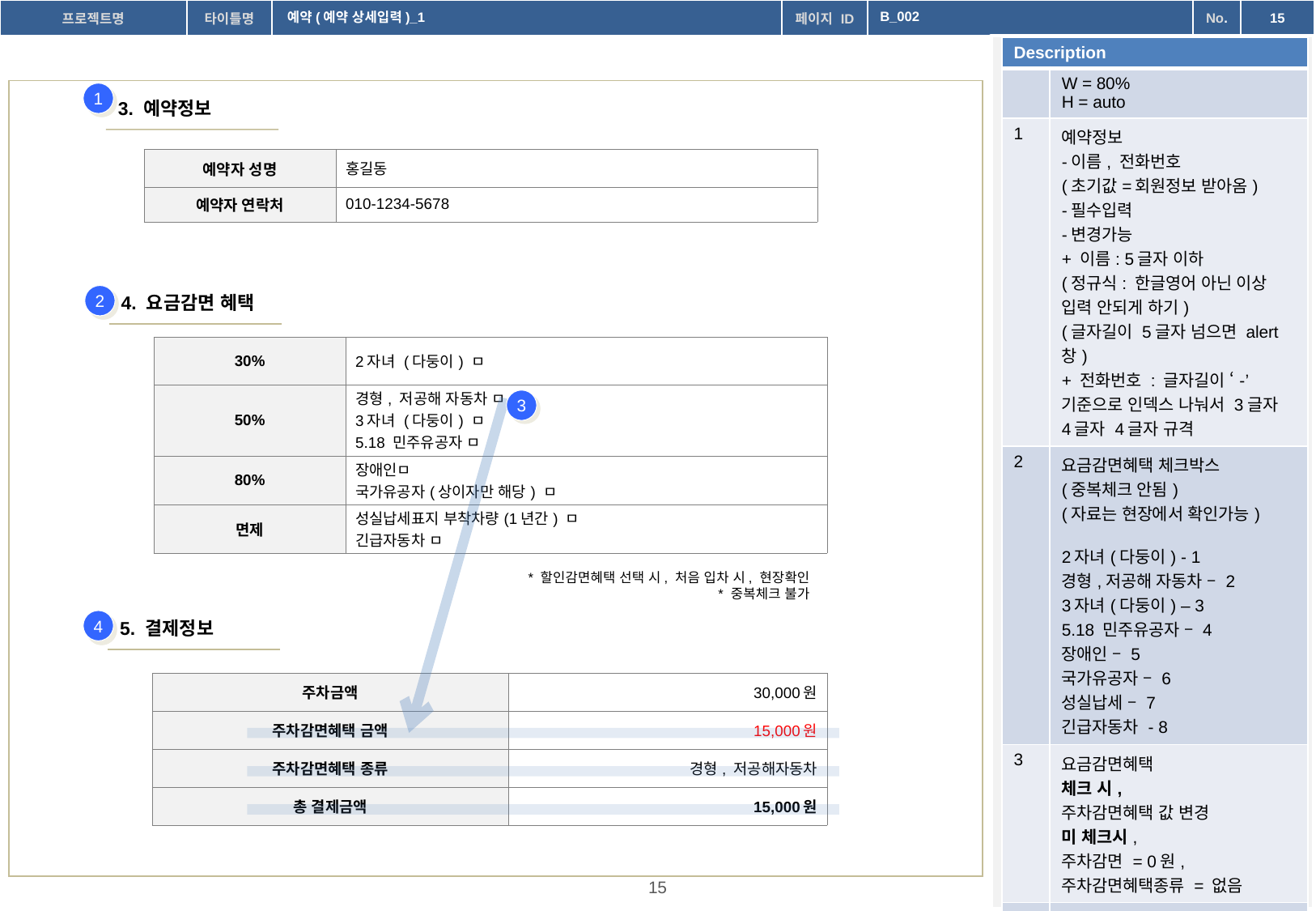

예약(예약 상세입력)_1

B_002
| Description |  |
| --- | --- |
|  | W = 80% H = auto |
| 1 | 예약정보 -이름, 전화번호 (초기값=회원정보 받아옴) -필수입력 -변경가능 + 이름: 5글자 이하 (정규식: 한글영어 아닌 이상 입력 안되게 하기) (글자길이 5글자 넘으면 alert창) + 전화번호 : 글자길이 ‘-’기준으로 인덱스 나눠서 3글자 4글자 4글자 규격 |
| 2 | 요금감면혜택 체크박스 (중복체크 안됨) (자료는 현장에서 확인가능) 2자녀(다둥이) - 1 경형,저공해 자동차 – 2 3자녀(다둥이) – 3 5.18 민주유공자 – 4 장애인 – 5 국가유공자 – 6 성실납세 – 7 긴급자동차 - 8 |
| 3 | 요금감면혜택 체크 시, 주차감면혜택 값 변경 미 체크시, 주차감면 = 0원, 주차감면혜택종류 = 없음 |
| 4 | -주차금액 : 종일권 가격 -주차감면, 혜택종류, 총 금액 입력되는 값에 따라 변함 - 자동계산/변경불가 |

1
3. 예약정보
| 예약자 성명 | 홍길동 |
| --- | --- |
| 예약자 연락처 | 010-1234-5678 |
2
4. 요금감면 혜택
| 30% | 2자녀 (다둥이) ㅁ |
| --- | --- |
| 50% | 경형, 저공해 자동차 ㅁ 3자녀 (다둥이) ㅁ 5.18 민주유공자 ㅁ |
| 80% | 장애인ㅁ 국가유공자(상이자만 해당) ㅁ |
| 면제 | 성실납세표지 부착차량(1년간) ㅁ 긴급자동차 ㅁ |
3
* 할인감면혜택 선택 시, 처음 입차 시, 현장확인
* 중복체크 불가
4
5. 결제정보
| 주차금액 | 30,000원 |
| --- | --- |
| 주차감면혜택 금액 | 15,000원 |
| 주차감면혜택 종류 | 경형, 저공해자동차 |
| 총 결제금액 | 15,000원 |